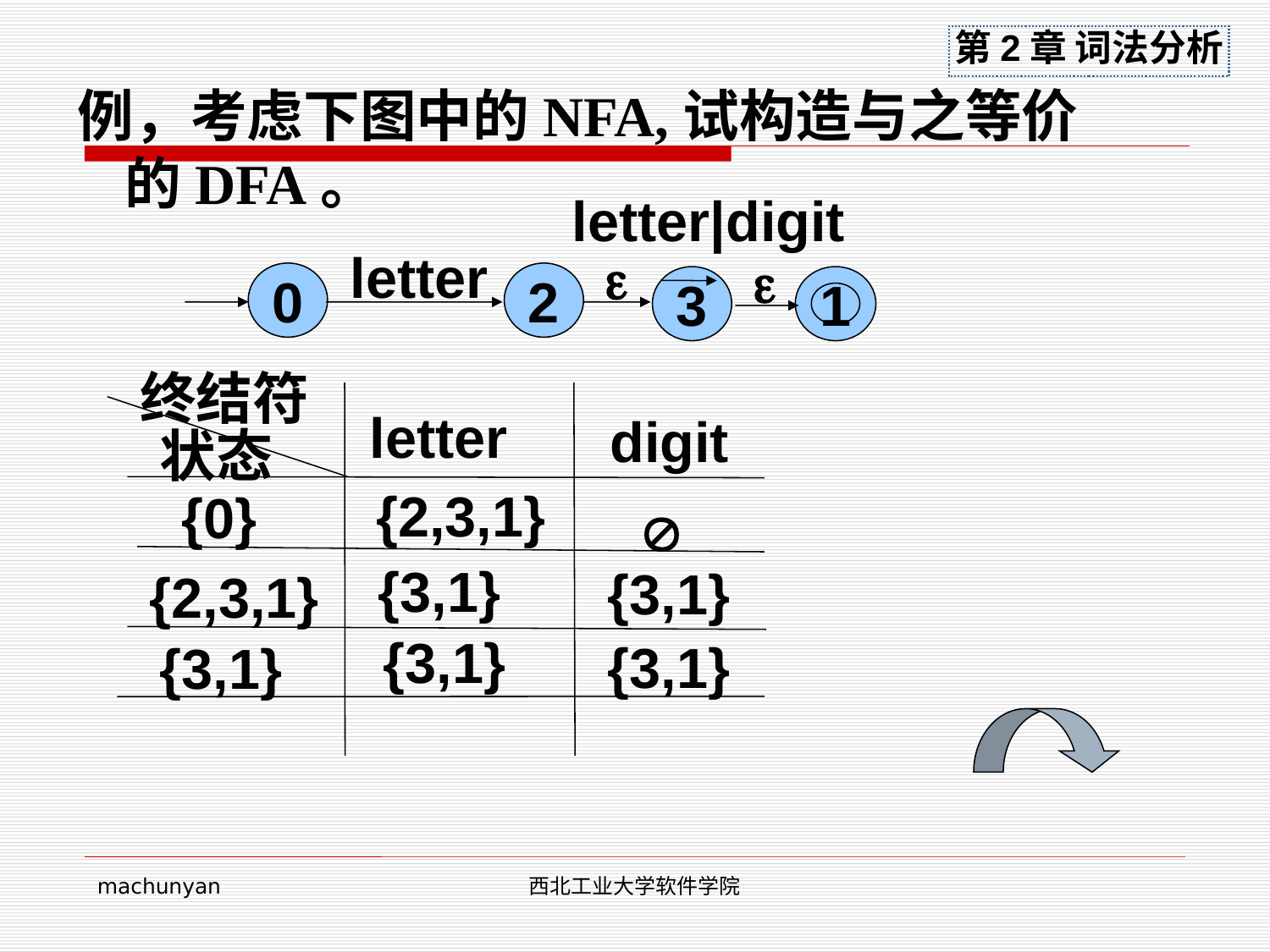

例，考虑下图中的NFA,试构造与之等价的DFA。
letter|digit
letter
ε
0
2
ε
3

1

终结符

letter

digit
状态
{2,3,1}
{0}

∅

{3,1}
{3,1}
{2,3,1}
{3,1}
{3,1}

{3,1}

machunyan

西北工业大学软件学院
94